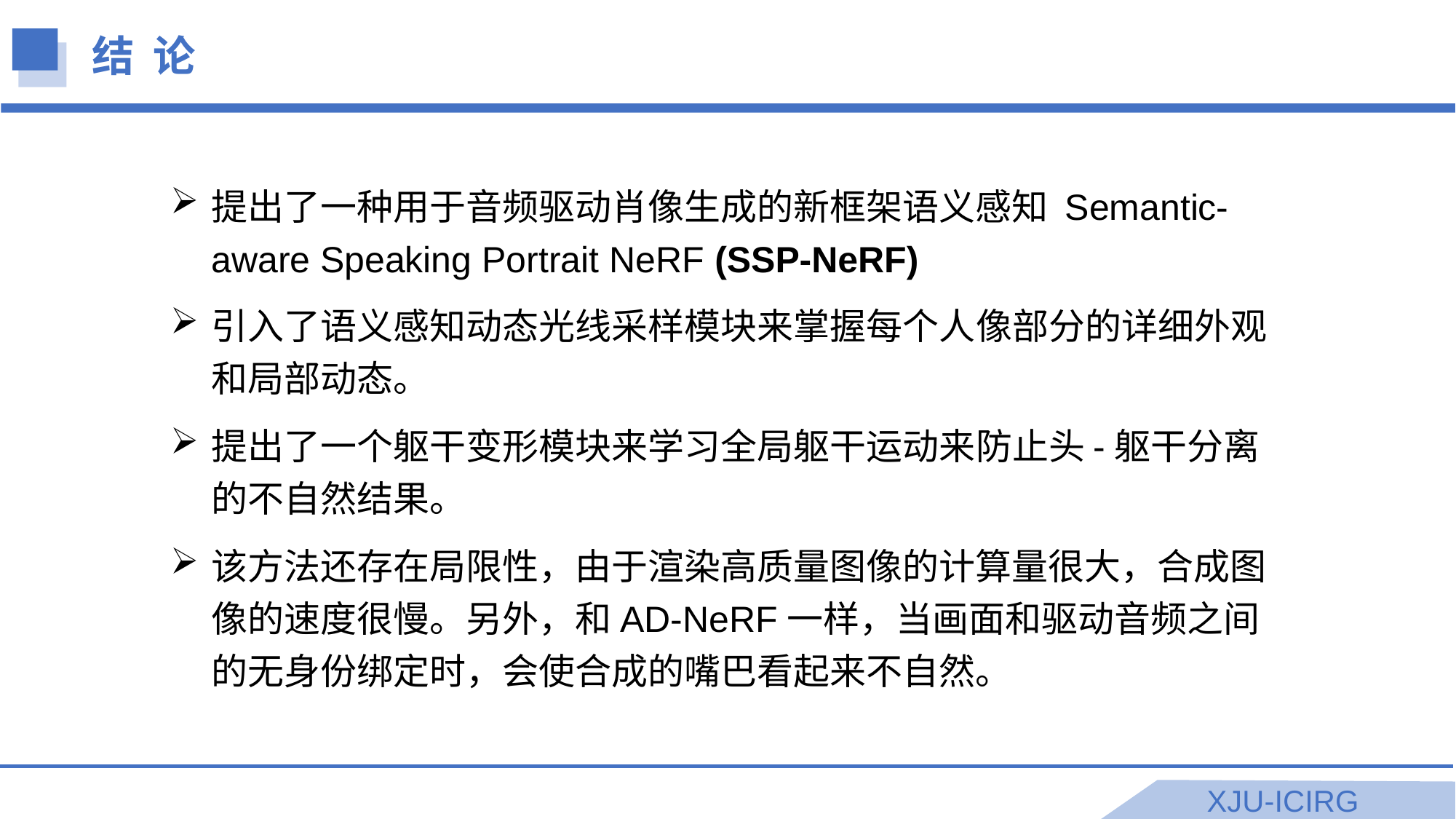

结  论

提出了一种用于音频驱动肖像生成的新框架语义感知 Semantic-aware Speaking Portrait NeRF (SSP-NeRF)
引入了语义感知动态光线采样模块来掌握每个人像部分的详细外观和局部动态。
提出了一个躯干变形模块来学习全局躯干运动来防止头-躯干分离的不自然结果。
该方法还存在局限性，由于渲染高质量图像的计算量很大，合成图像的速度很慢。另外，和AD-NeRF一样，当画面和驱动音频之间的无身份绑定时，会使合成的嘴巴看起来不自然。
XJU-ICIRG